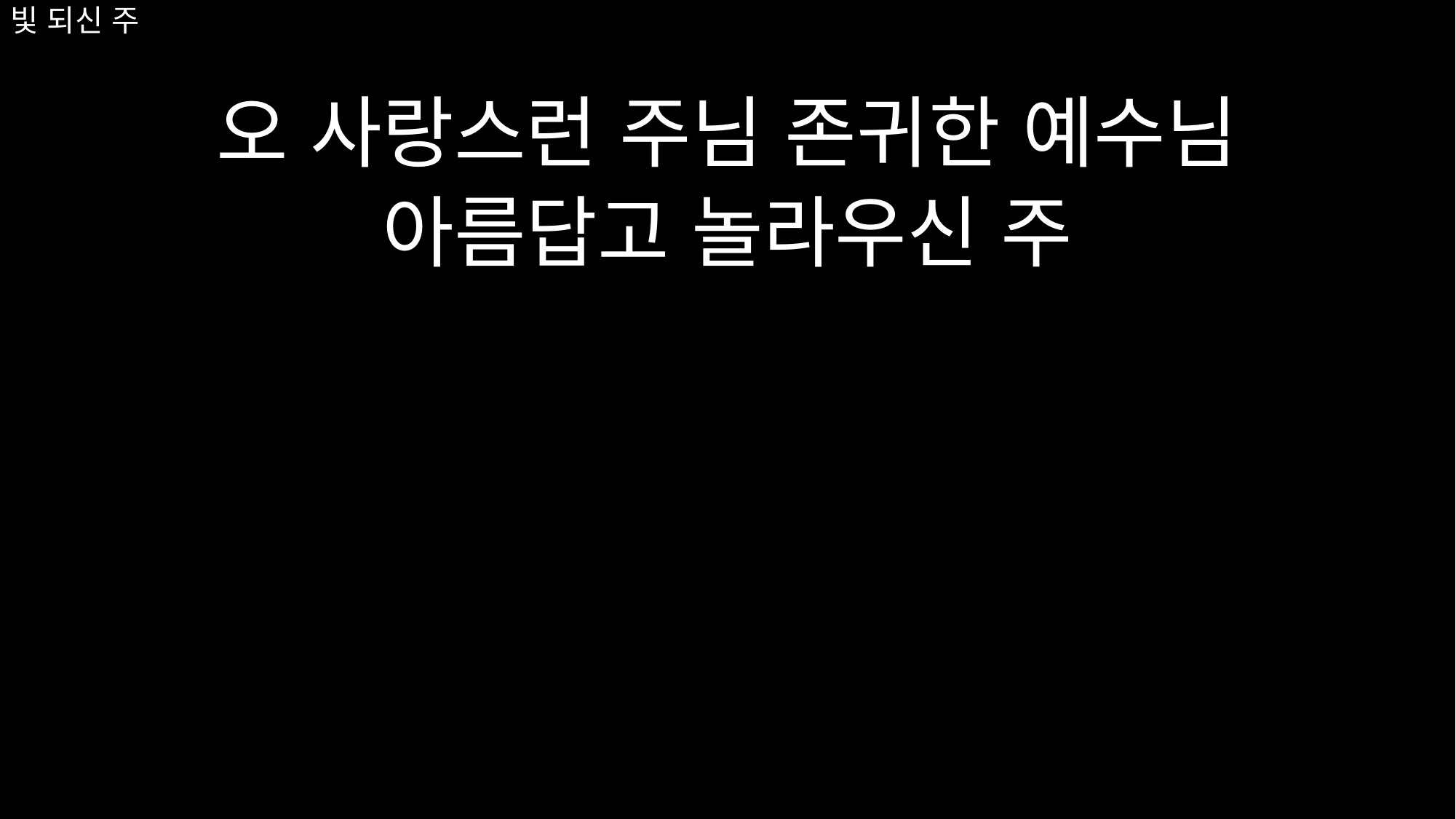

# 빛 되신 주
오 사랑스런 주님 존귀한 예수님
아름답고 놀라우신 주